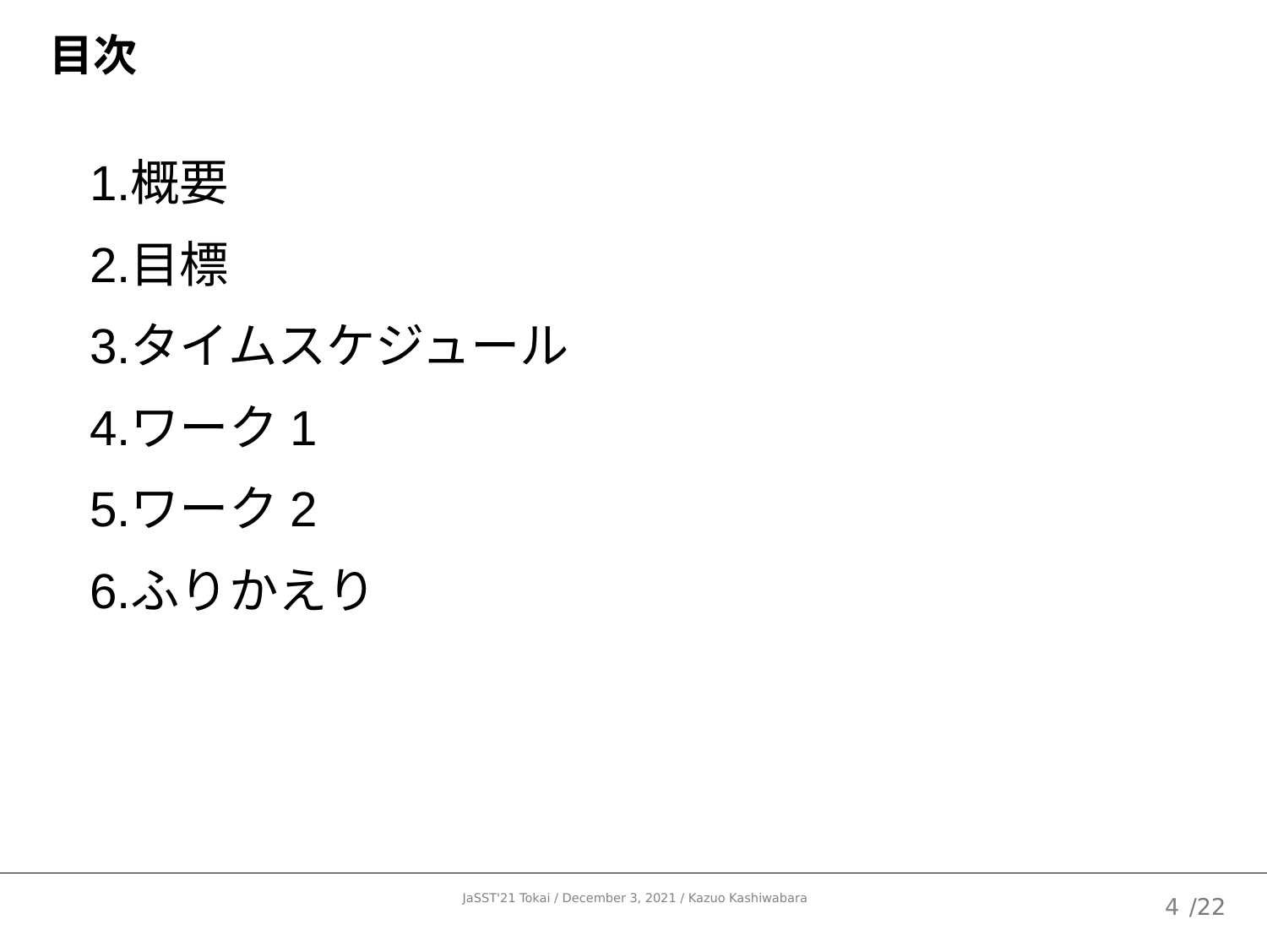

# 目次
概要
目標
タイムスケジュール
ワーク1
ワーク2
ふりかえり
4